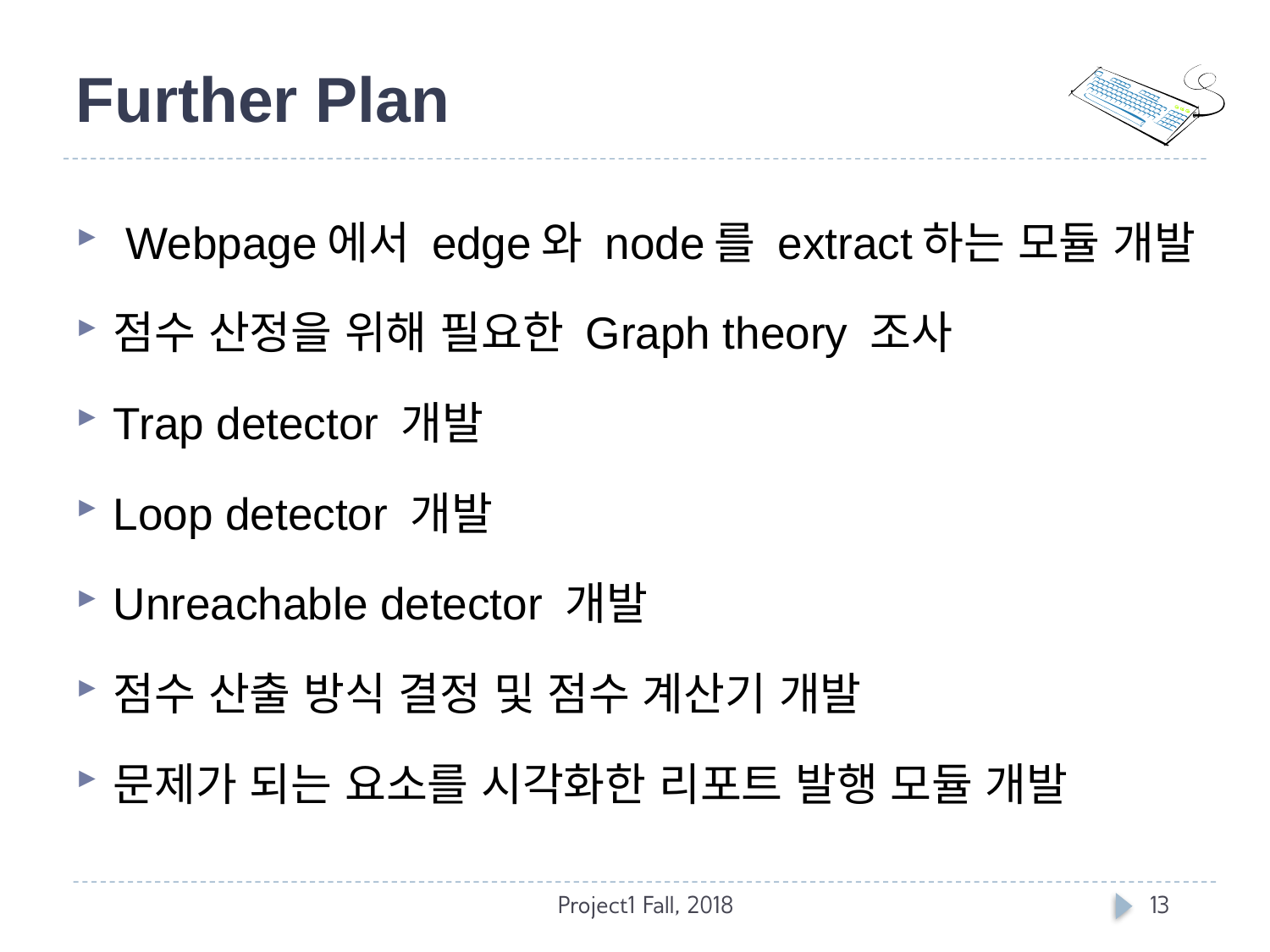

# Further Plan

 Webpage에서 edge와 node를 extract하는 모듈 개발
점수 산정을 위해 필요한 Graph theory 조사
Trap detector 개발
Loop detector 개발
Unreachable detector 개발
점수 산출 방식 결정 및 점수 계산기 개발
문제가 되는 요소를 시각화한 리포트 발행 모듈 개발

Project1 Fall, 2018
13